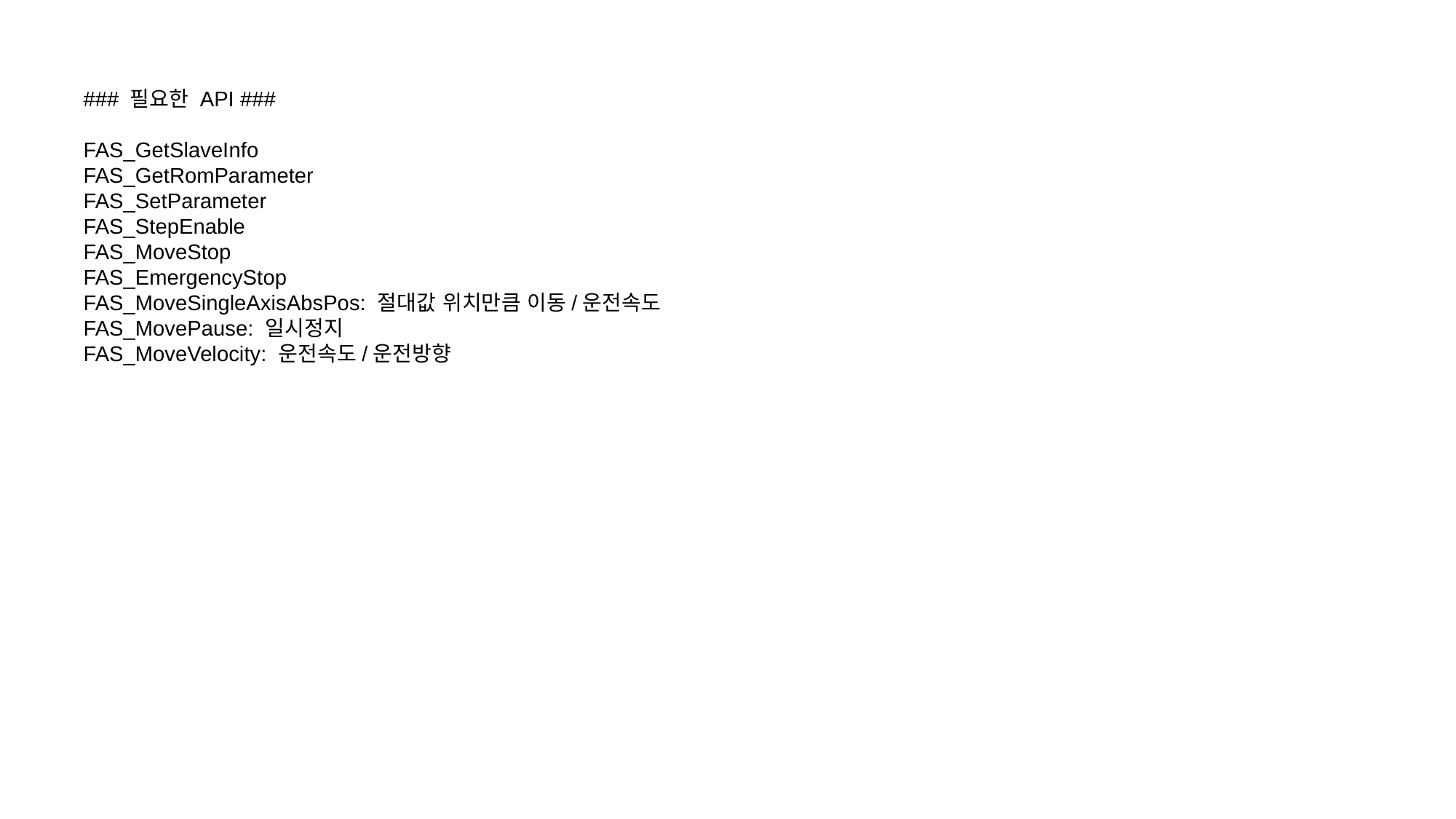

### 필요한 API ###

FAS_GetSlaveInfo
FAS_GetRomParameter
FAS_SetParameter
FAS_StepEnable
FAS_MoveStop
FAS_EmergencyStop
FAS_MoveSingleAxisAbsPos: 절대값 위치만큼 이동/운전속도
FAS_MovePause: 일시정지
FAS_MoveVelocity: 운전속도/운전방향